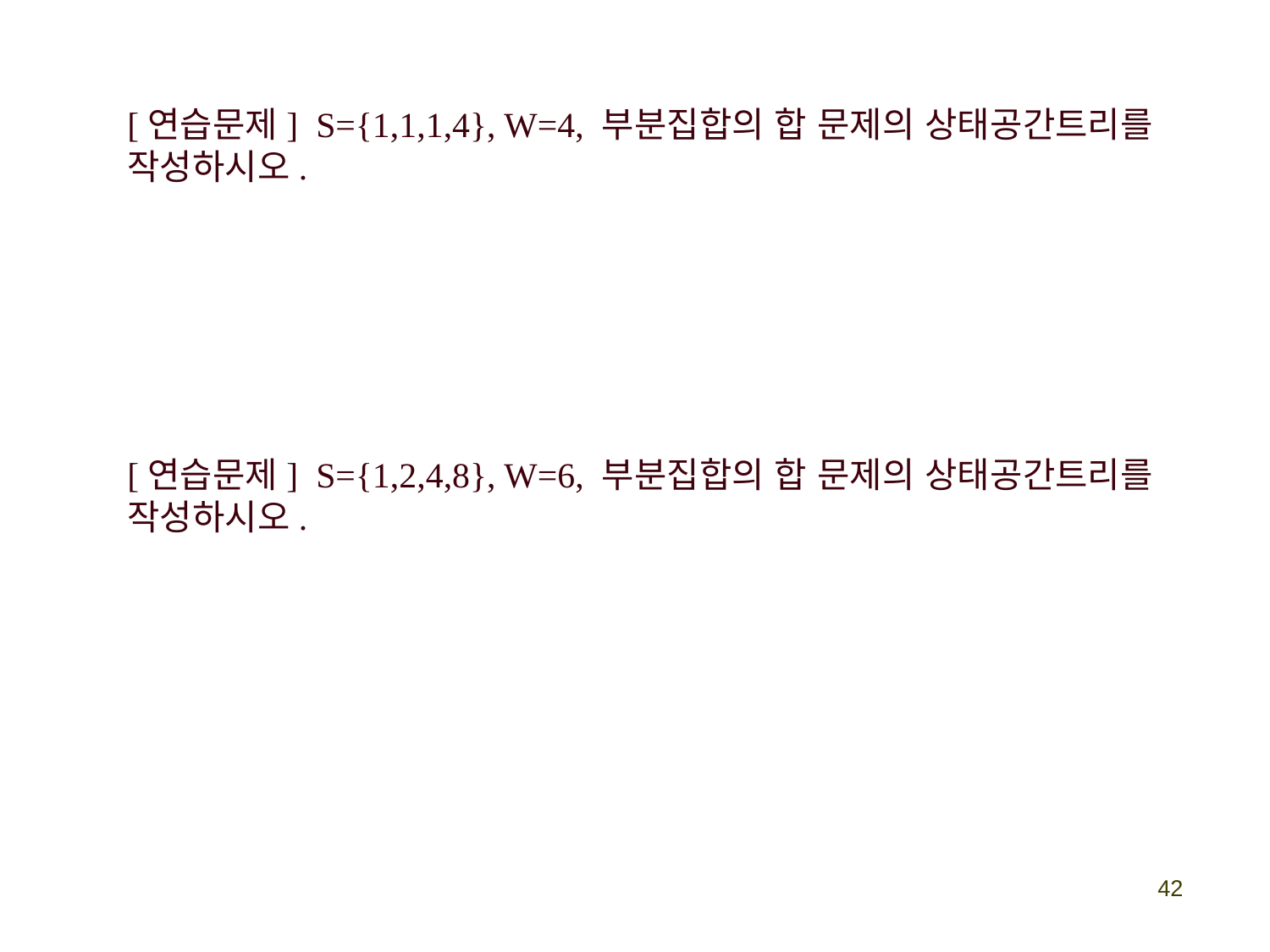

[연습문제]  S={1,1,1,4}, W=4, 부분집합의 합 문제의 상태공간트리를 작성하시오.
[연습문제]  S={1,2,4,8}, W=6, 부분집합의 합 문제의 상태공간트리를 작성하시오.
42